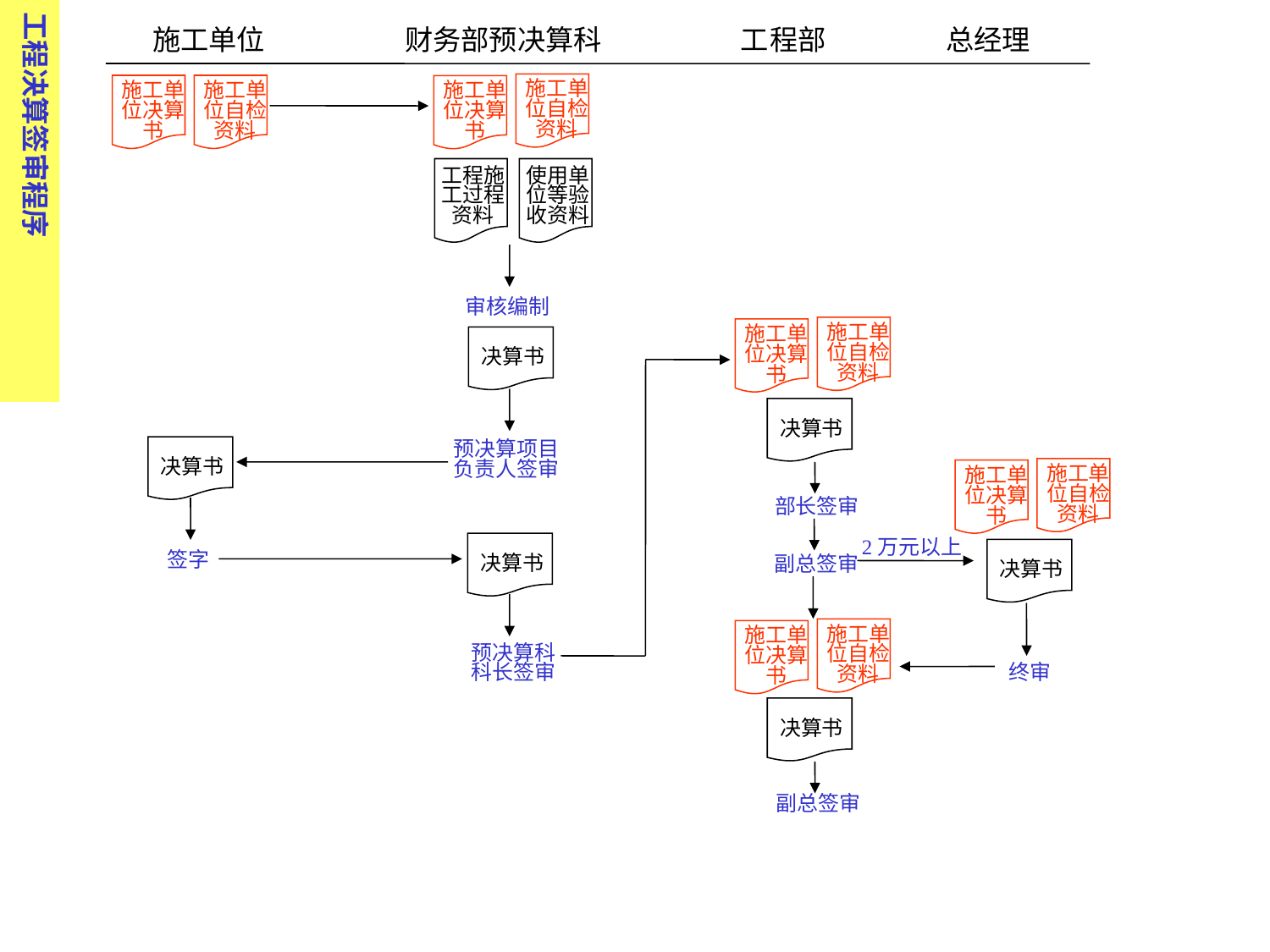

工程决算签审程序
 施工单位                      财务部预决算科                      工程部                   总经理

施工单位自检资料

施工单位决算书

施工单位自检资料

施工单位决算书

工程施工过程资料
使用单位等验收资料

审核编制
施工单位自检资料

施工单位决算书

决算书

决算书
预决算项目负责人签审

决算书
施工单位自检资料

施工单位决算书

部长签审

2万元以上

签字
决算书
副总签审
决算书

施工单位自检资料

施工单位决算书

预决算科科长签审
终审

决算书

副总签审
125